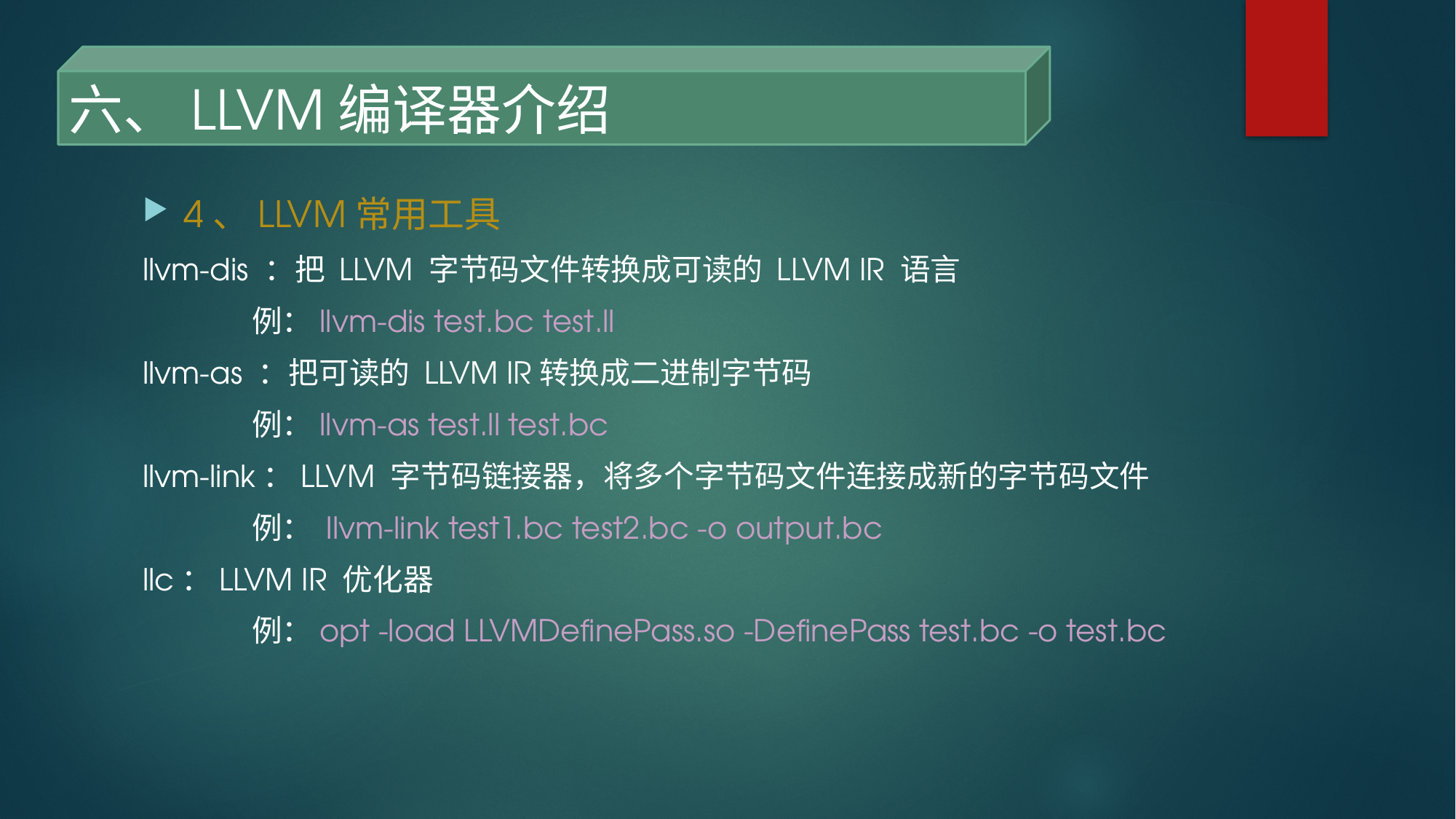

六、LLVM编译器介绍
4、LLVM常用工具
llvm-dis ：把 LLVM 字节码文件转换成可读的 LLVM IR 语言
	例：llvm-dis test.bc test.ll
llvm-as ：把可读的 LLVM IR转换成二进制字节码
	例：llvm-as test.ll test.bc
llvm-link：LLVM 字节码链接器，将多个字节码文件连接成新的字节码文件
	例： llvm-link test1.bc test2.bc -o output.bc
llc：LLVM IR 优化器
	例：opt -load LLVMDefinePass.so -DefinePass test.bc -o test.bc